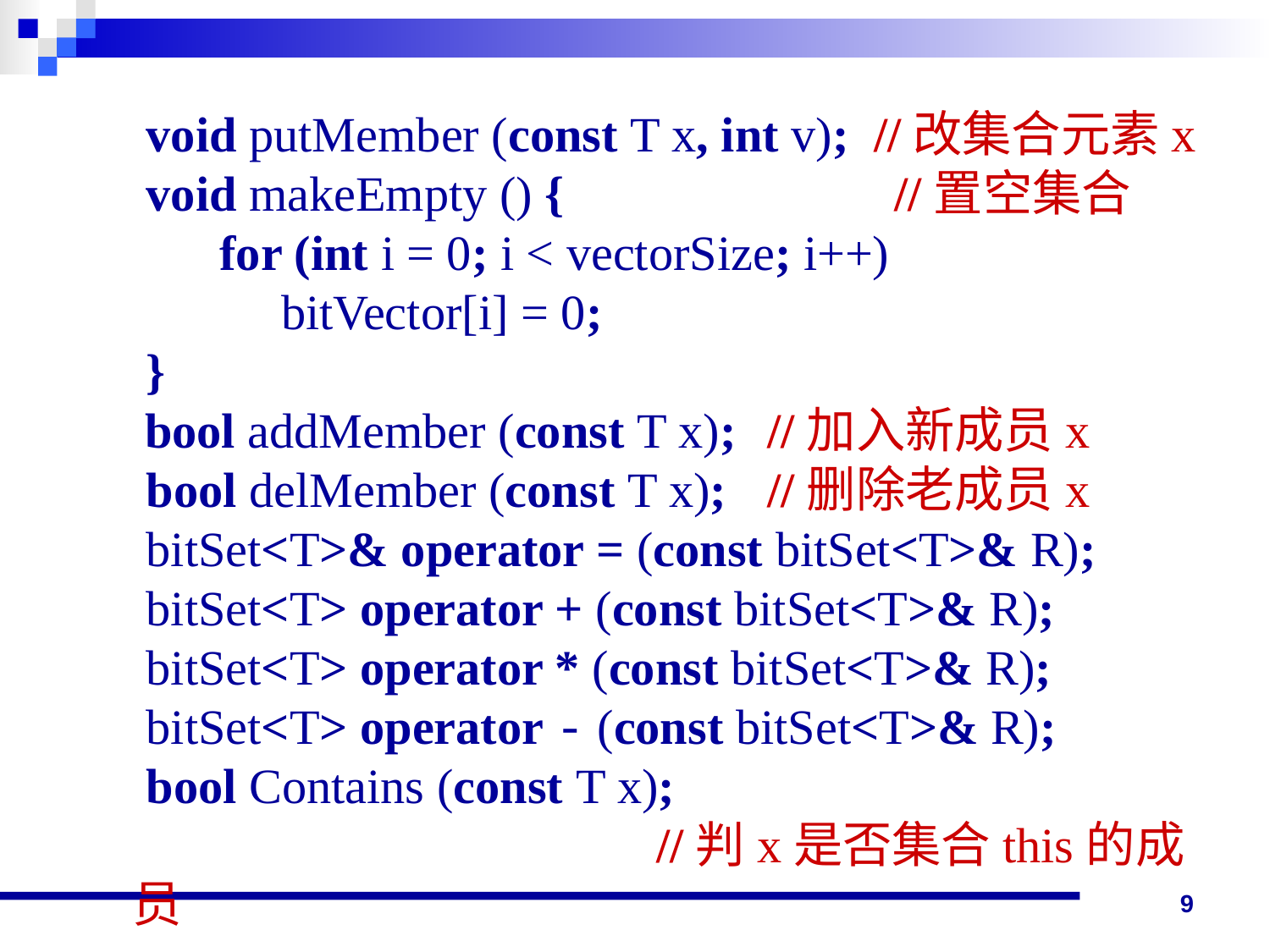

void putMember (const T x, int v);  //改集合元素x
     void makeEmpty () { 			//置空集合
           for (int i = 0; i < vectorSize; i++)
                bitVector[i] = 0;
     }
	 bool addMember (const T x);	//加入新成员x
     bool delMember (const T x);	//删除老成员x
     bitSet<T>& operator = (const bitSet<T>& R);
     bitSet<T> operator + (const bitSet<T>& R);
     bitSet<T> operator * (const bitSet<T>& R);
     bitSet<T> operator - (const bitSet<T>& R);
     bool Contains (const T x);						                      //判x是否集合this的成员
9